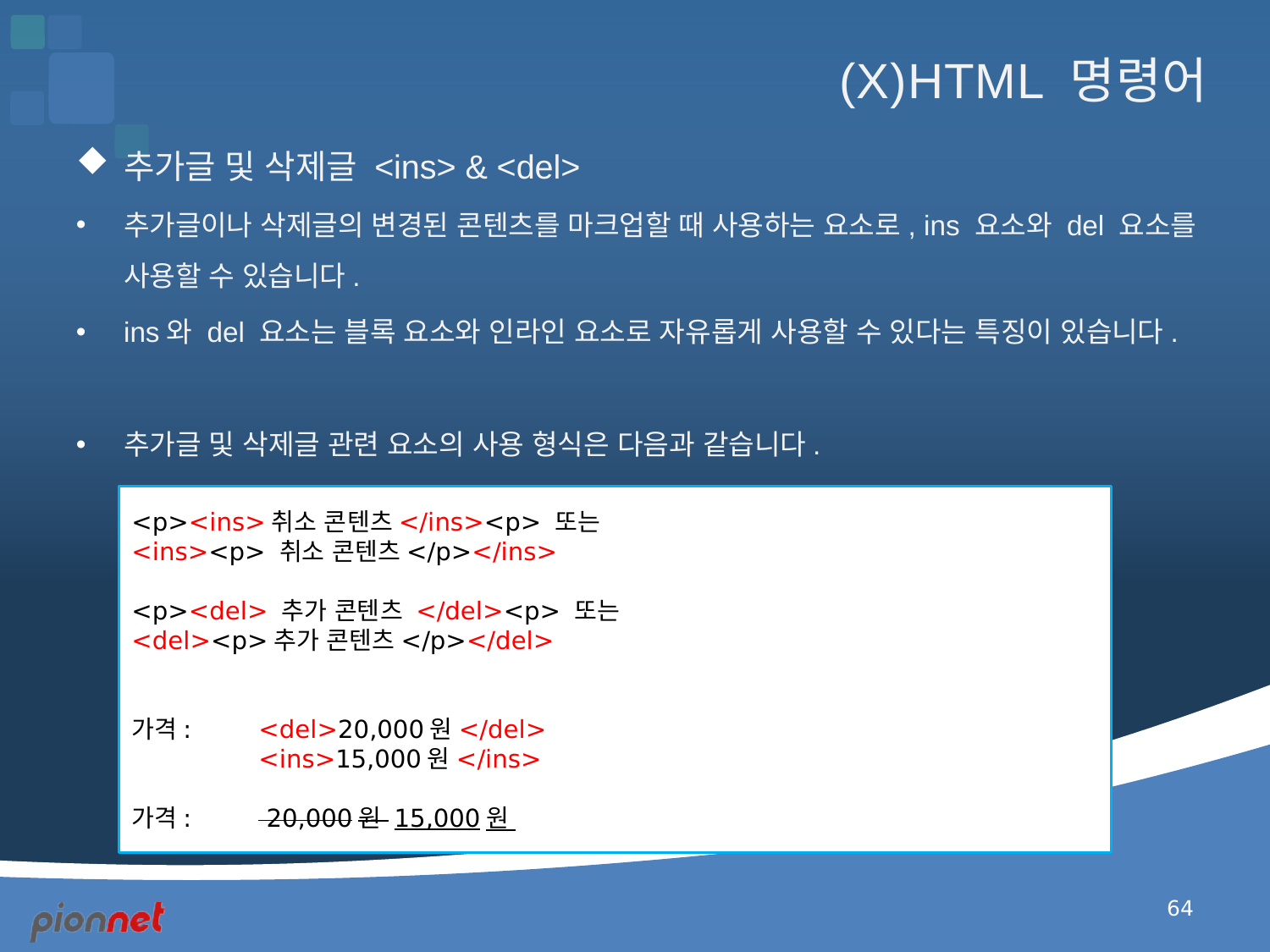

# (X)HTML 명령어
추가글 및 삭제글 <ins> & <del>
추가글이나 삭제글의 변경된 콘텐츠를 마크업할 때 사용하는 요소로, ins 요소와 del 요소를 사용할 수 있습니다.
ins와 del 요소는 블록 요소와 인라인 요소로 자유롭게 사용할 수 있다는 특징이 있습니다.

추가글 및 삭제글 관련 요소의 사용 형식은 다음과 같습니다.
<p><ins>취소 콘텐츠</ins><p> 또는
<ins><p> 취소 콘텐츠</p></ins>

<p><del> 추가 콘텐츠 </del><p> 또는
<del><p>추가 콘텐츠</p></del>

가격: 	<del>20,000원</del>
	<ins>15,000원</ins>

가격:	 20,000원 15,000원
64